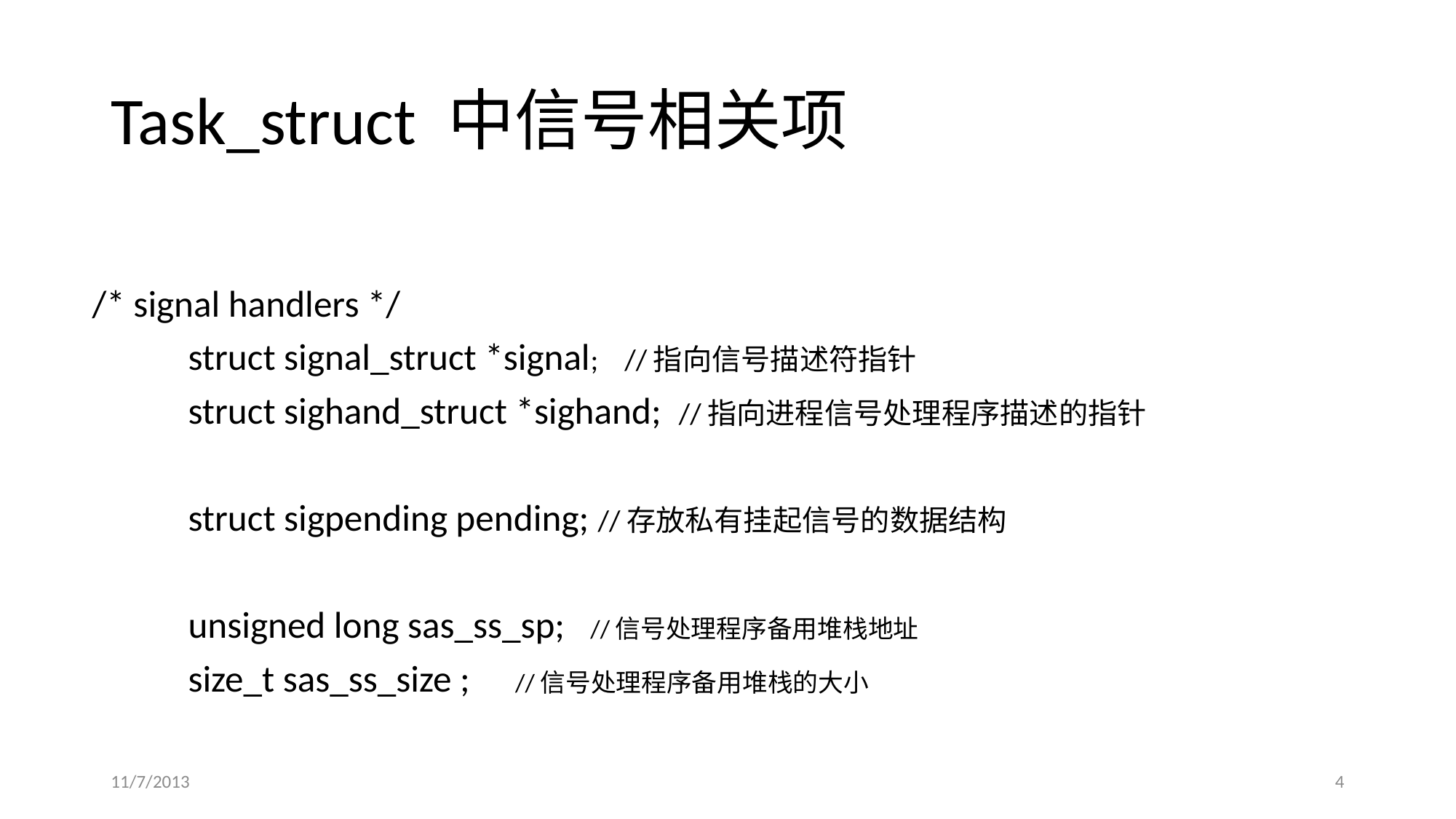

# Task_struct 中信号相关项
/* signal handlers */
	struct signal_struct *signal;    //指向信号描述符指针
	struct sighand_struct *sighand;  //指向进程信号处理程序描述的指针

	struct sigpending pending; //存放私有挂起信号的数据结构

	unsigned long sas_ss_sp;   //信号处理程序备用堆栈地址
	size_t sas_ss_size ;        //信号处理程序备用堆栈的大小
11/7/2013
4